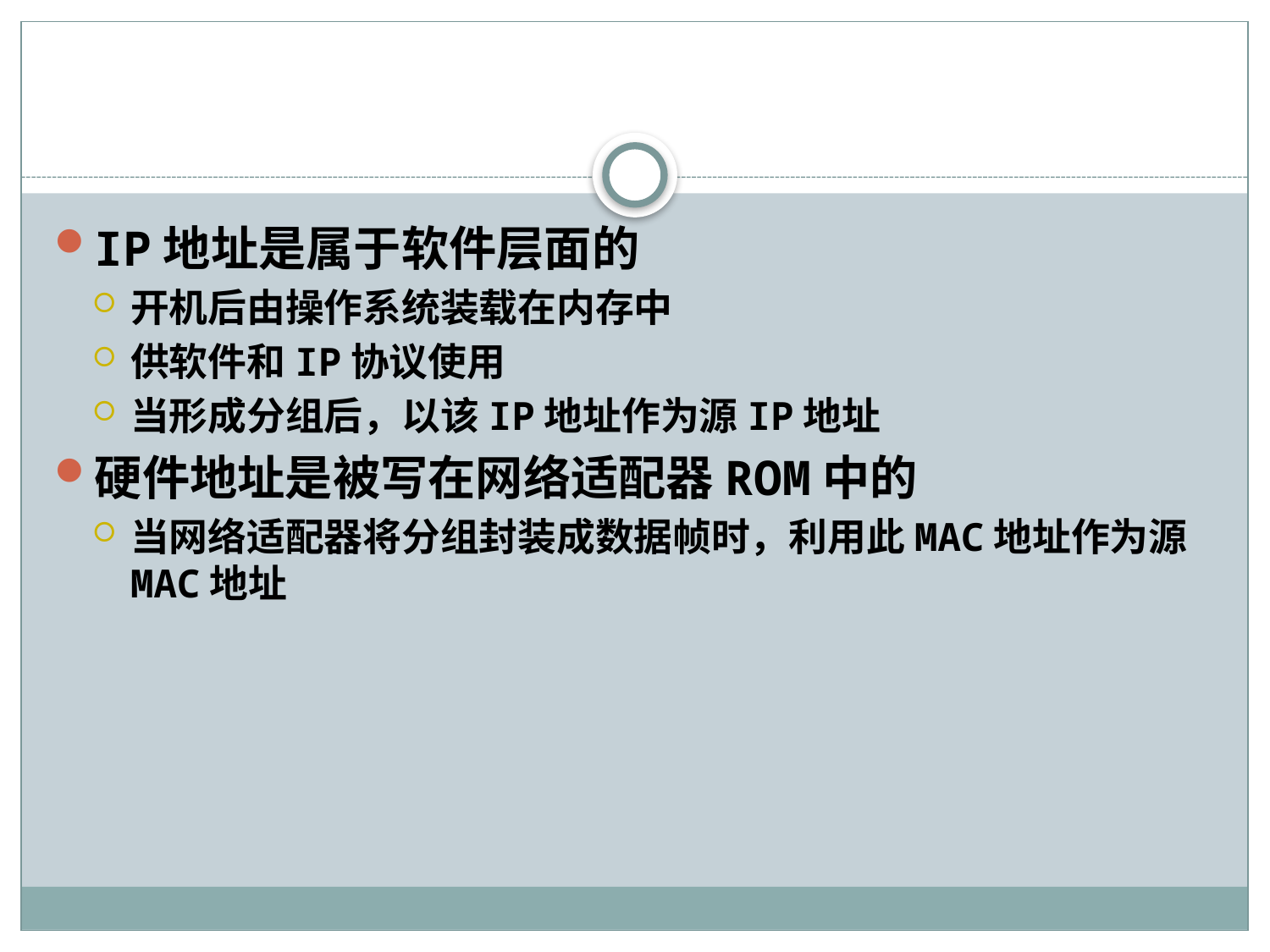

#
IP地址是属于软件层面的
开机后由操作系统装载在内存中
供软件和IP协议使用
当形成分组后，以该IP地址作为源IP地址
硬件地址是被写在网络适配器ROM中的
当网络适配器将分组封装成数据帧时，利用此MAC地址作为源MAC地址